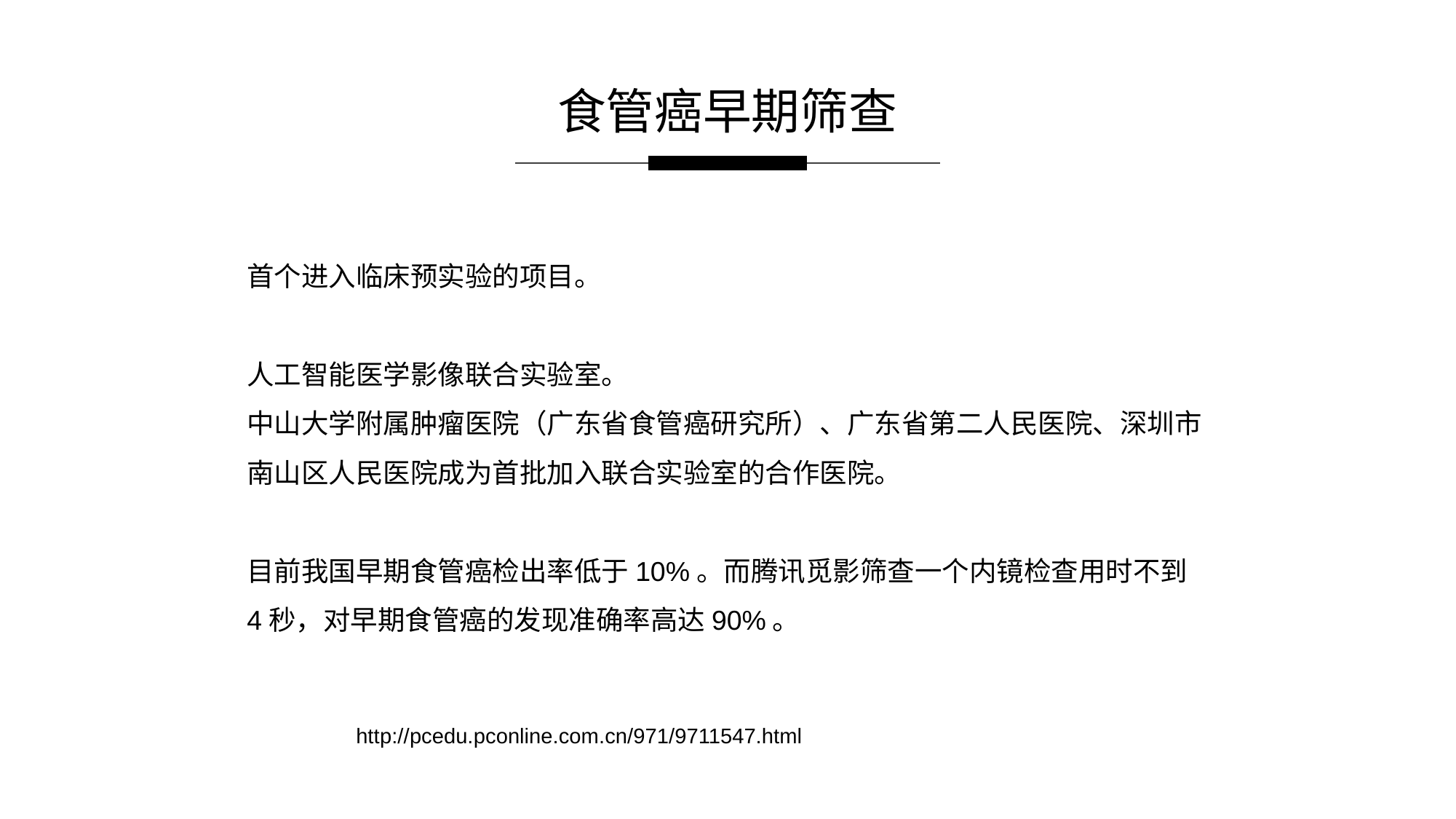

食管癌早期筛查
首个进入临床预实验的项目。

人工智能医学影像联合实验室。
中山大学附属肿瘤医院（广东省食管癌研究所）、广东省第二人民医院、深圳市南山区人民医院成为首批加入联合实验室的合作医院。

目前我国早期食管癌检出率低于10%。而腾讯觅影筛查一个内镜检查用时不到4秒，对早期食管癌的发现准确率高达90%。
腾讯觅影
http://pcedu.pconline.com.cn/971/9711547.html